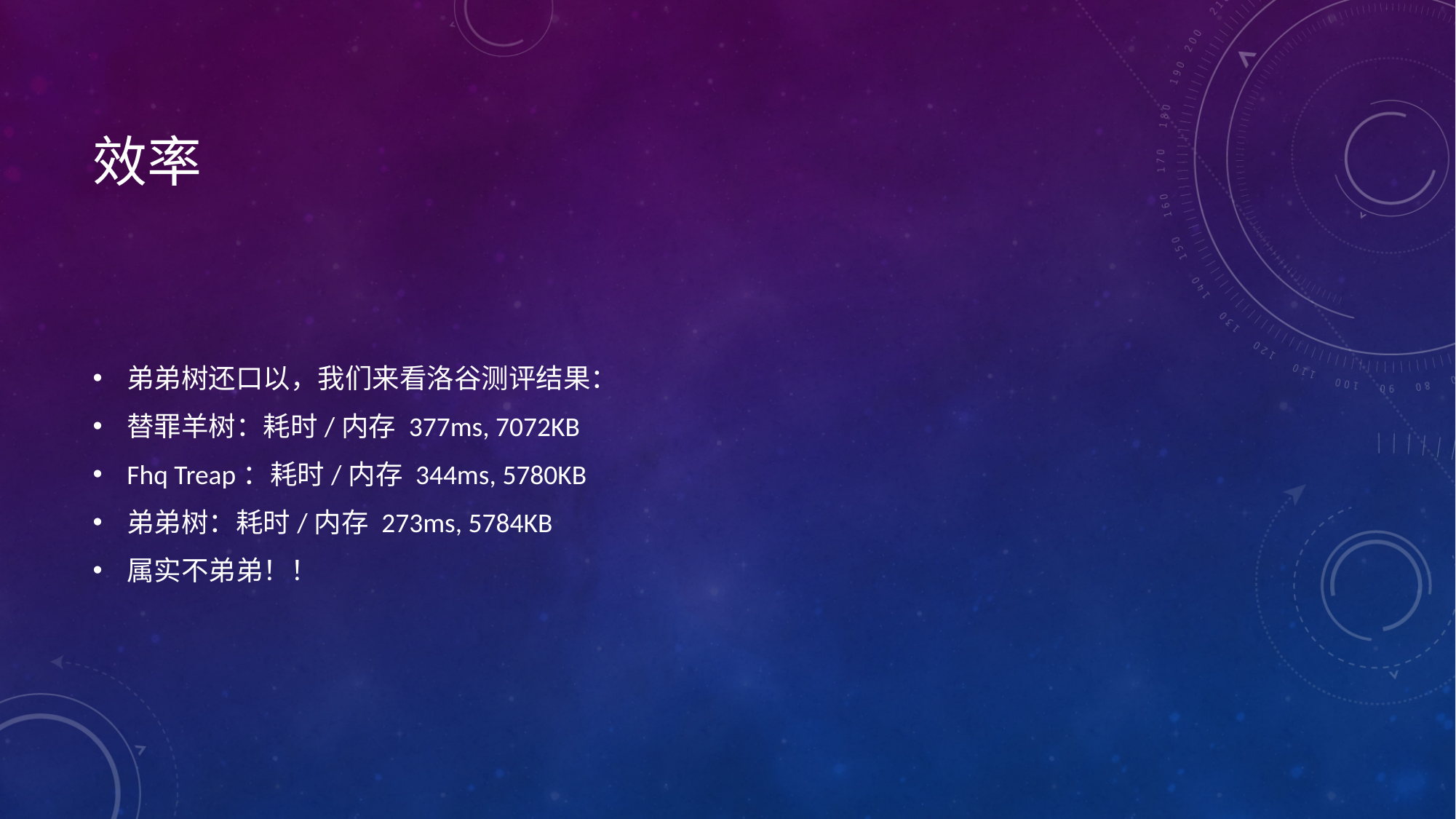

# 效率
弟弟树还口以，我们来看洛谷测评结果：
替罪羊树：耗时/内存 377ms, 7072KB
Fhq Treap：耗时/内存 344ms, 5780KB
弟弟树：耗时/内存 273ms, 5784KB
属实不弟弟！！